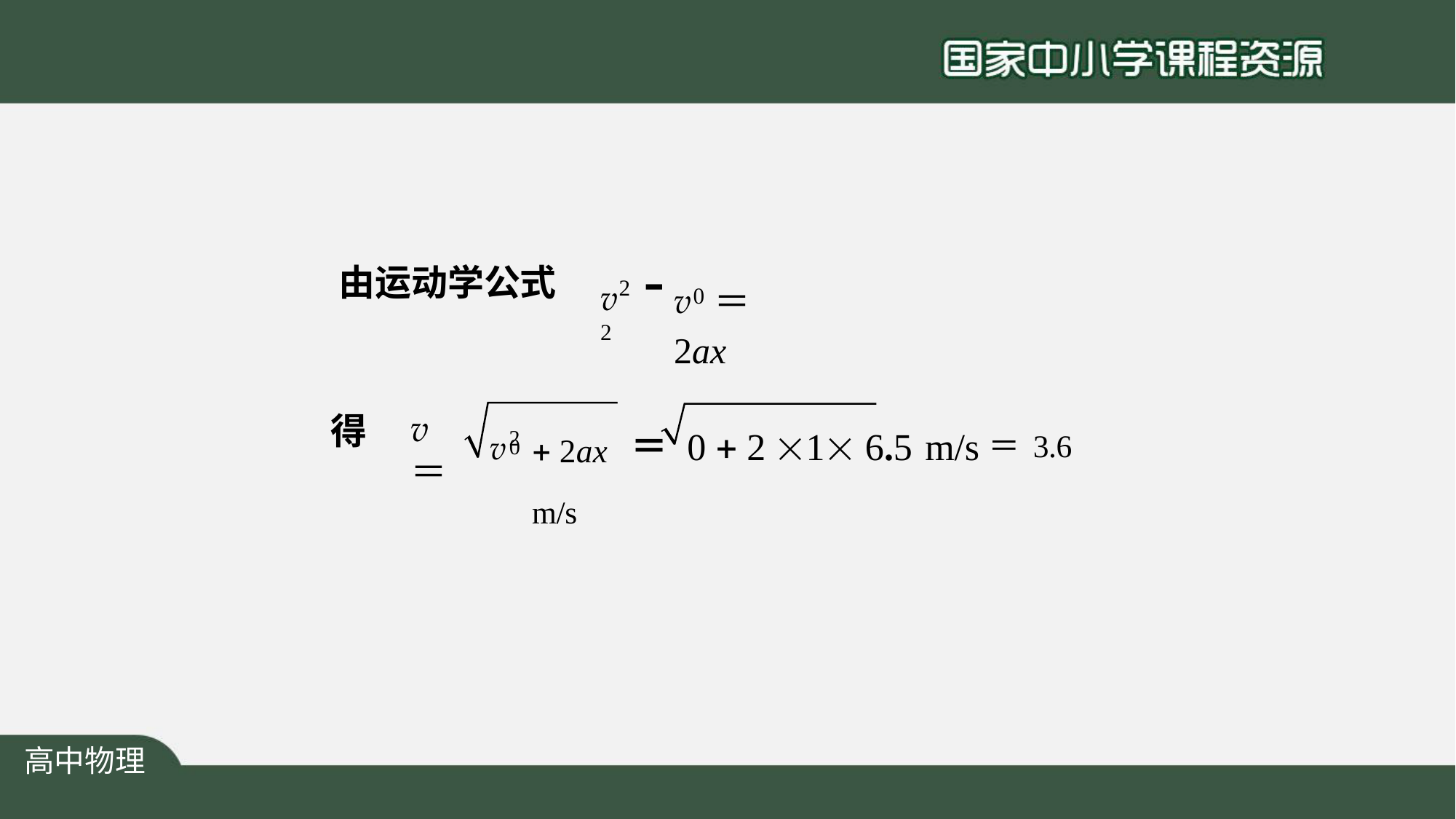

v2	2
v ＝2ax
由运动学公式
0
v2

+ 2ax ＝	0 + 2 ×1× 6.5 m/s＝3.6 m/s

v＝

得

0

高中物理